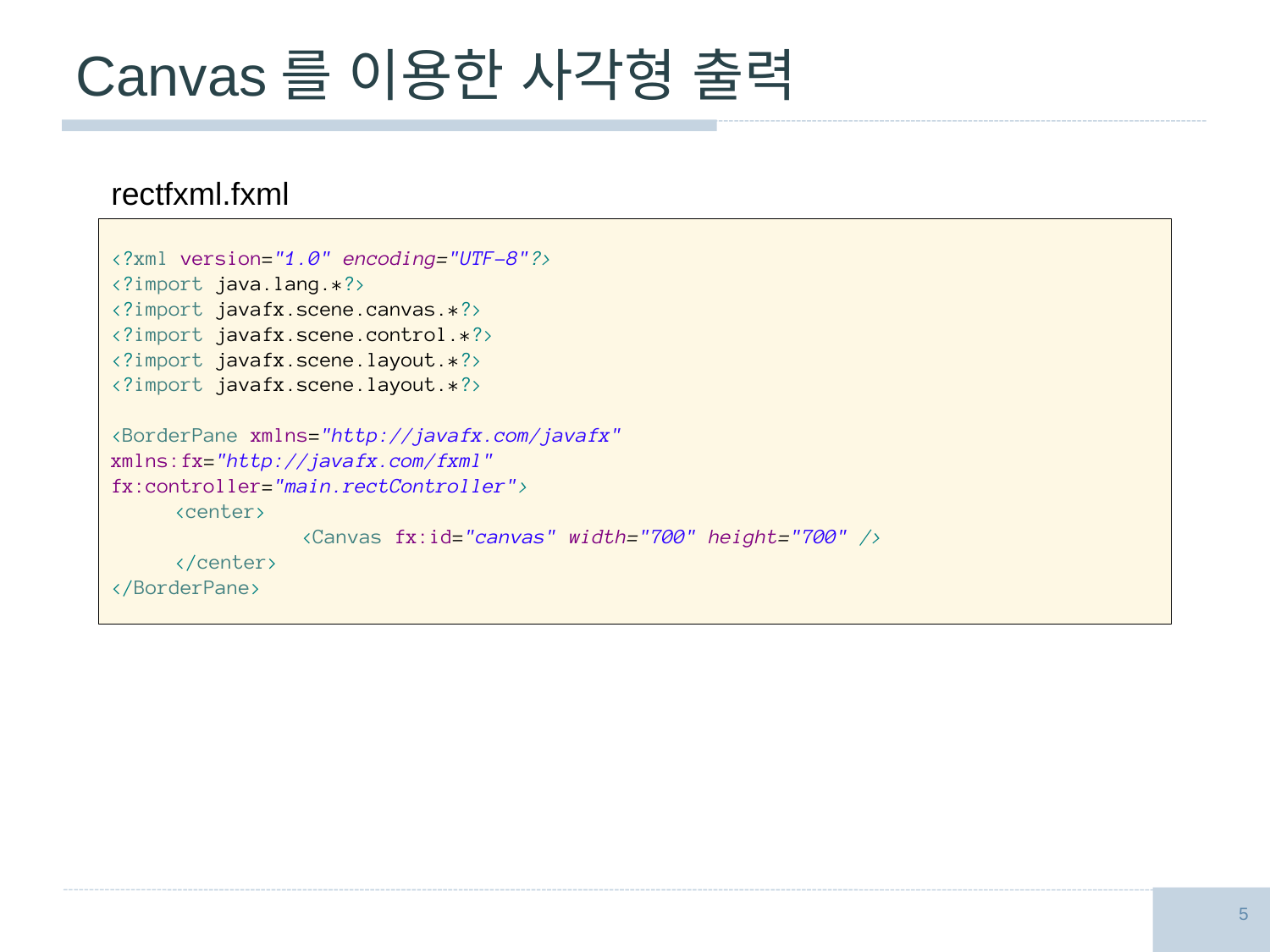

# Canvas를 이용한 사각형 출력
rectfxml.fxml
<?xml version="1.0" encoding="UTF-8"?>
<?import java.lang.*?>
<?import javafx.scene.canvas.*?>
<?import javafx.scene.control.*?>
<?import javafx.scene.layout.*?>
<?import javafx.scene.layout.*?>

<BorderPane xmlns="http://javafx.com/javafx"
xmlns:fx="http://javafx.com/fxml"
fx:controller="main.rectController">
<center>
	<Canvas fx:id="canvas" width="700" height="700" />
</center>
</BorderPane>